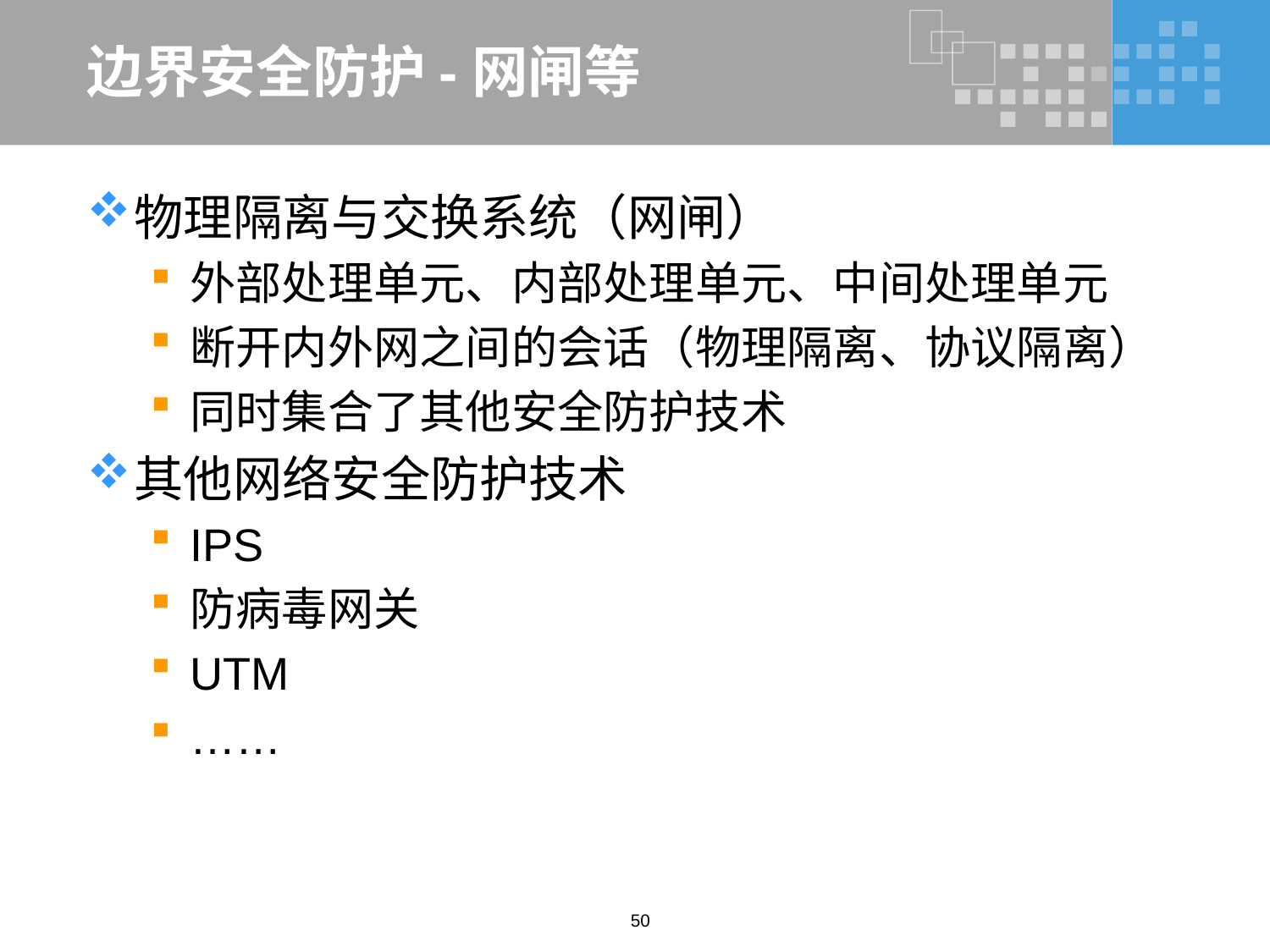

# 边界安全防护-网闸等
物理隔离与交换系统（网闸）
外部处理单元、内部处理单元、中间处理单元
断开内外网之间的会话（物理隔离、协议隔离）
同时集合了其他安全防护技术
其他网络安全防护技术
IPS
防病毒网关
UTM
……
50